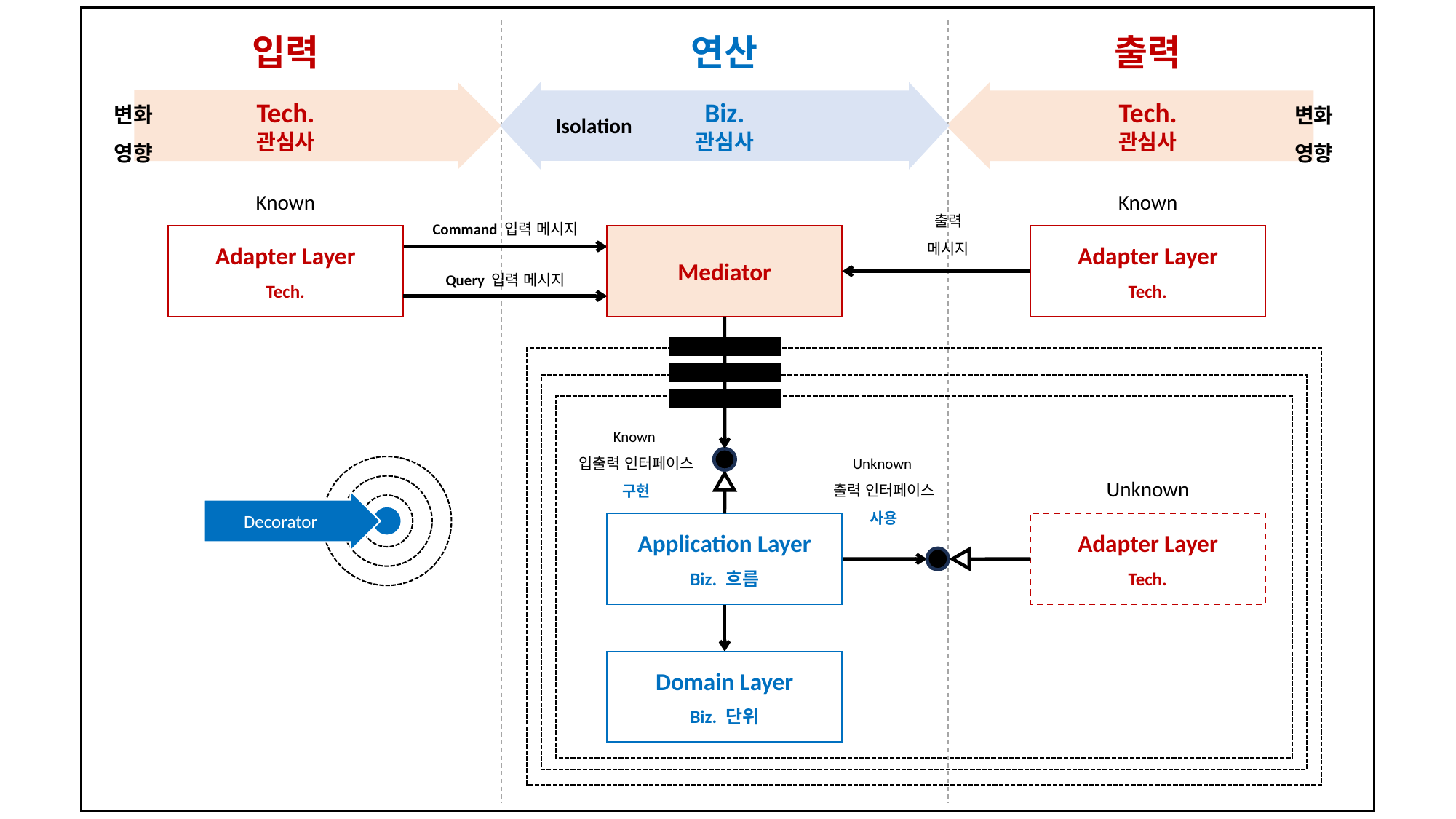

입력
연산
출력
변화
영향

변화
영향

Tech.
관심사
Biz.
관심사
Tech.
관심사
Isolation
Known
Known
출력
메시지
Command 입력 메시지
Query 입력 메시지

Adapter Layer
Adapter Layer
Mediator
Tech.
Tech.

Known
입출력 인터페이스
구현
Unknown
출력 인터페이스
사용

Unknown

Decorator

Application Layer
Adapter Layer

Biz. 흐름
Tech.

Domain Layer
Biz. 단위